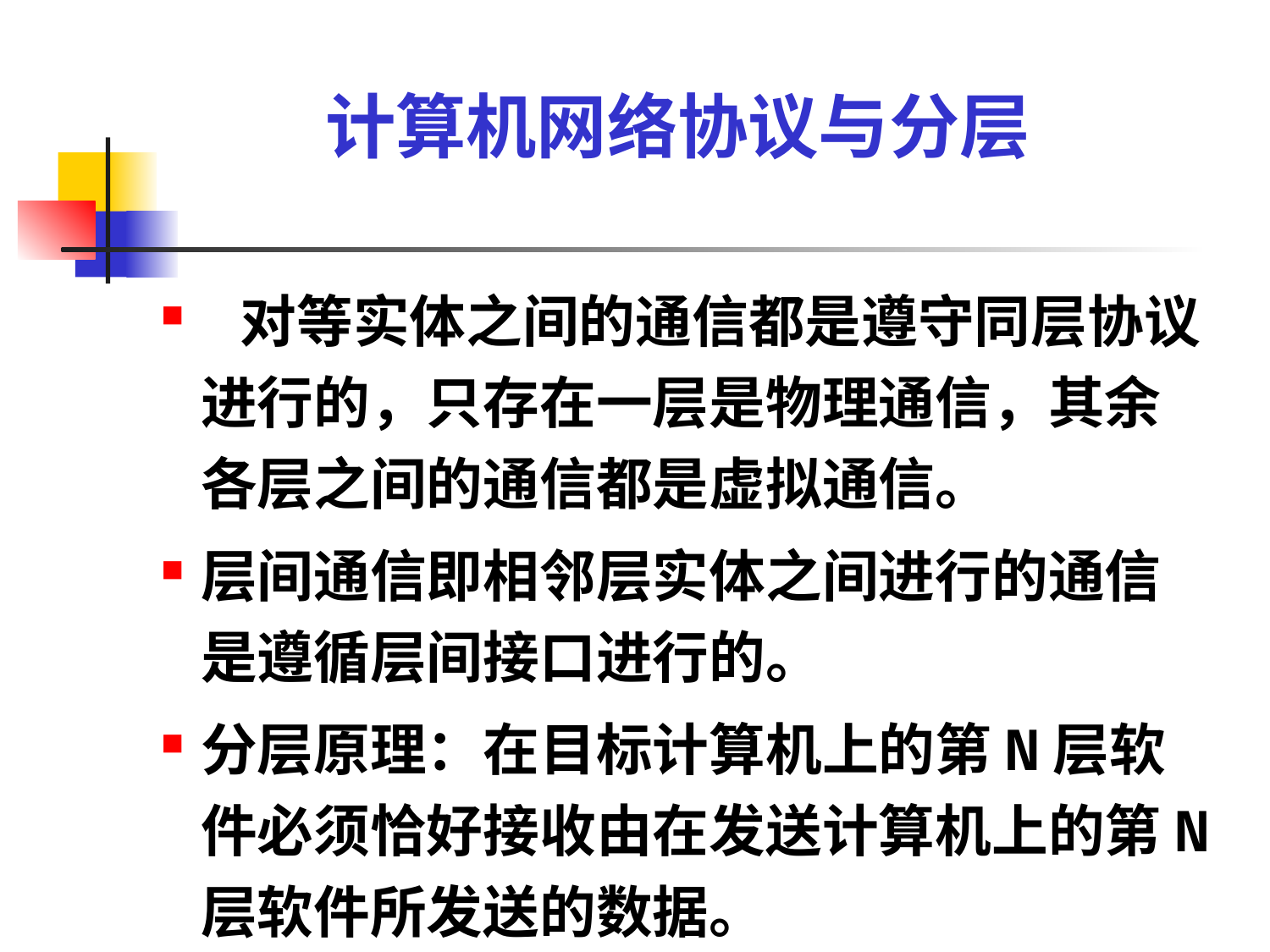

计算机网络协议与分层
  对等实体之间的通信都是遵守同层协议进行的，只存在一层是物理通信，其余各层之间的通信都是虚拟通信。
层间通信即相邻层实体之间进行的通信是遵循层间接口进行的。
分层原理：在目标计算机上的第N层软件必须恰好接收由在发送计算机上的第N层软件所发送的数据。